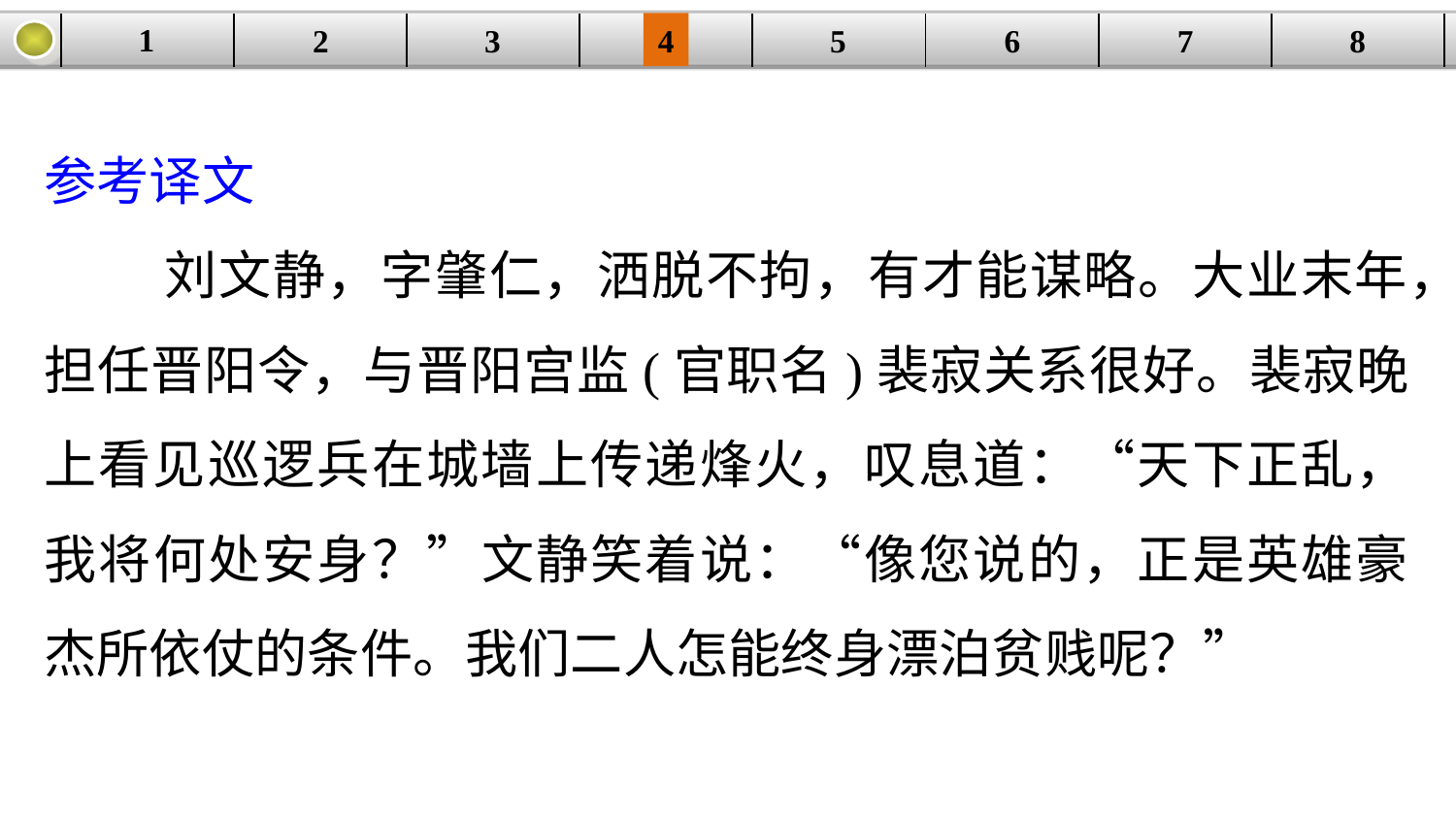

1
3
4
5
6
8
2
|  |  |  |  |  |  |  |  |
| --- | --- | --- | --- | --- | --- | --- | --- |
7

参考译文
        刘文静，字肇仁，洒脱不拘，有才能谋略。大业末年，担任晋阳令，与晋阳宫监(官职名)裴寂关系很好。裴寂晚上看见巡逻兵在城墙上传递烽火，叹息道：“天下正乱，我将何处安身？”文静笑着说：“像您说的，正是英雄豪杰所依仗的条件。我们二人怎能终身漂泊贫贱呢？”